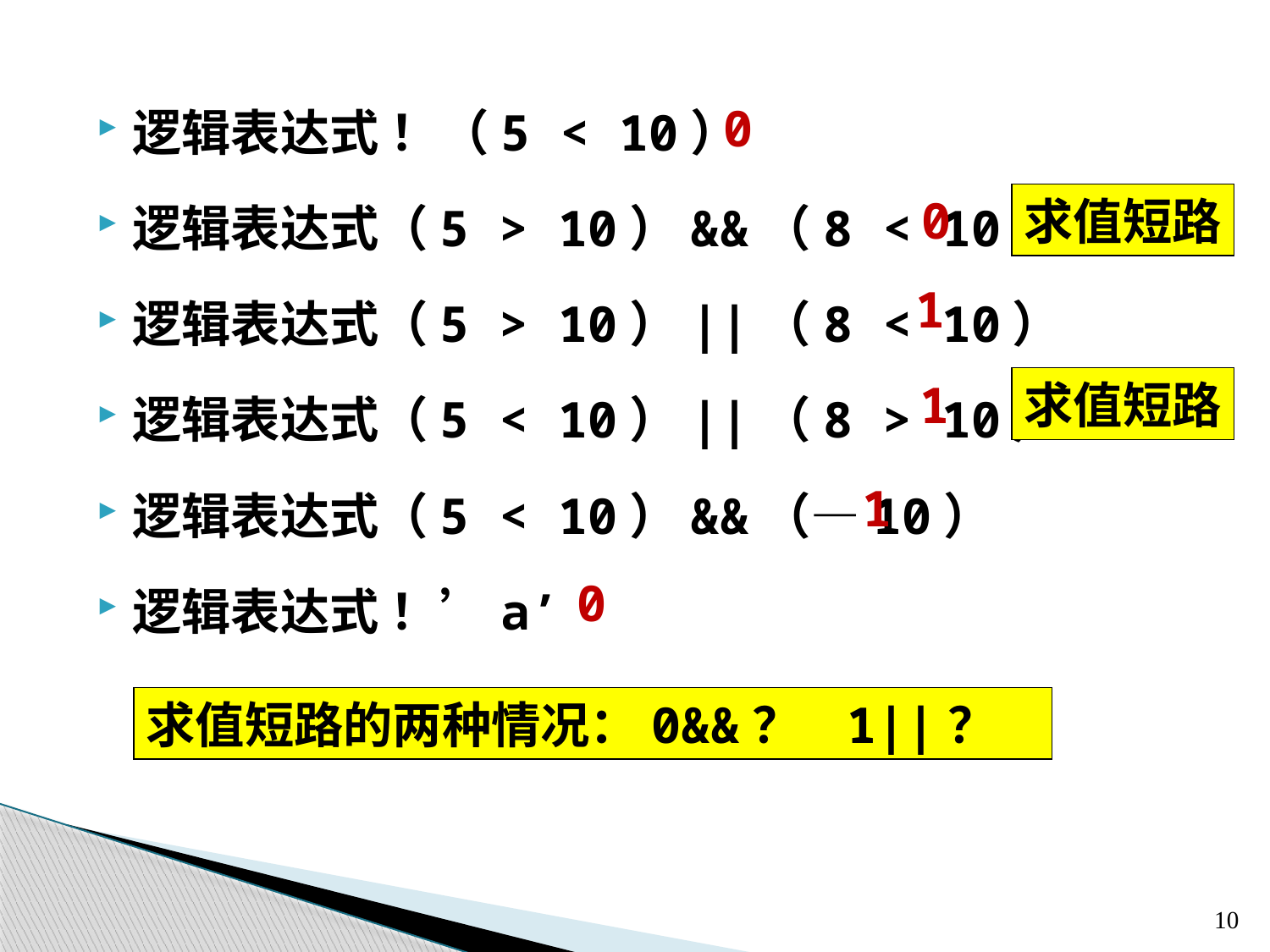

逻辑表达式 ！（5 < 10）
逻辑表达式（5 > 10）&&（8 < 10）
逻辑表达式（5 > 10）||（8 < 10）
逻辑表达式（5 < 10）||（8 > 10）
逻辑表达式（5 < 10）&&（—10）
逻辑表达式 ！’a’
0
0
求值短路
1
求值短路
1
1
0
求值短路的两种情况：0&&？   1||？
10